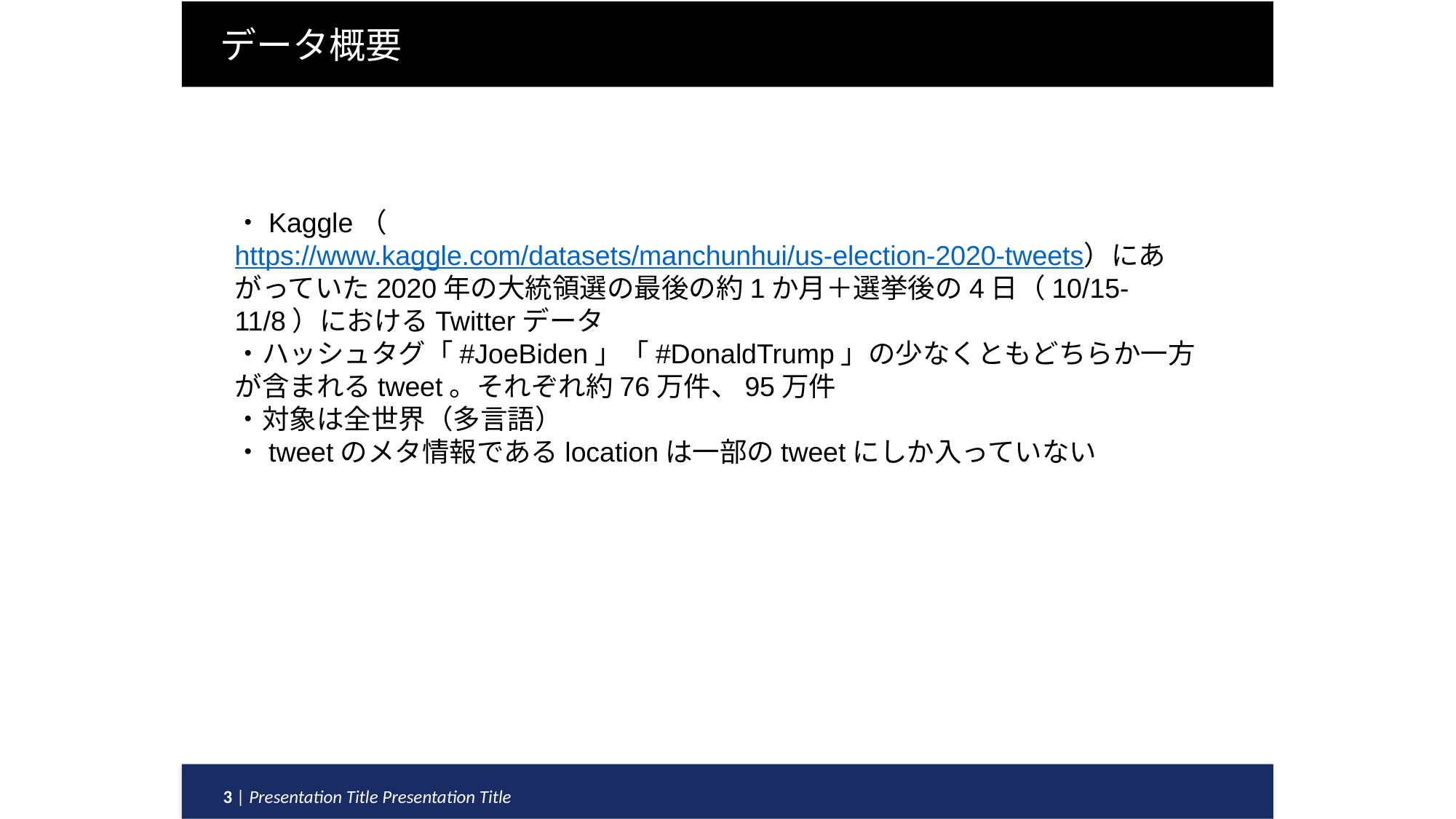

データ概要
・Kaggle（https://www.kaggle.com/datasets/manchunhui/us-election-2020-tweets）にあがっていた2020年の大統領選の最後の約1か月＋選挙後の4日（10/15-11/8）におけるTwitterデータ
・ハッシュタグ「#JoeBiden」「#DonaldTrump」の少なくともどちらか一方が含まれるtweet。それぞれ約76万件、95万件
・対象は全世界（多言語）
・tweetのメタ情報であるlocationは一部のtweetにしか入っていない

3 | Presentation Title Presentation Title